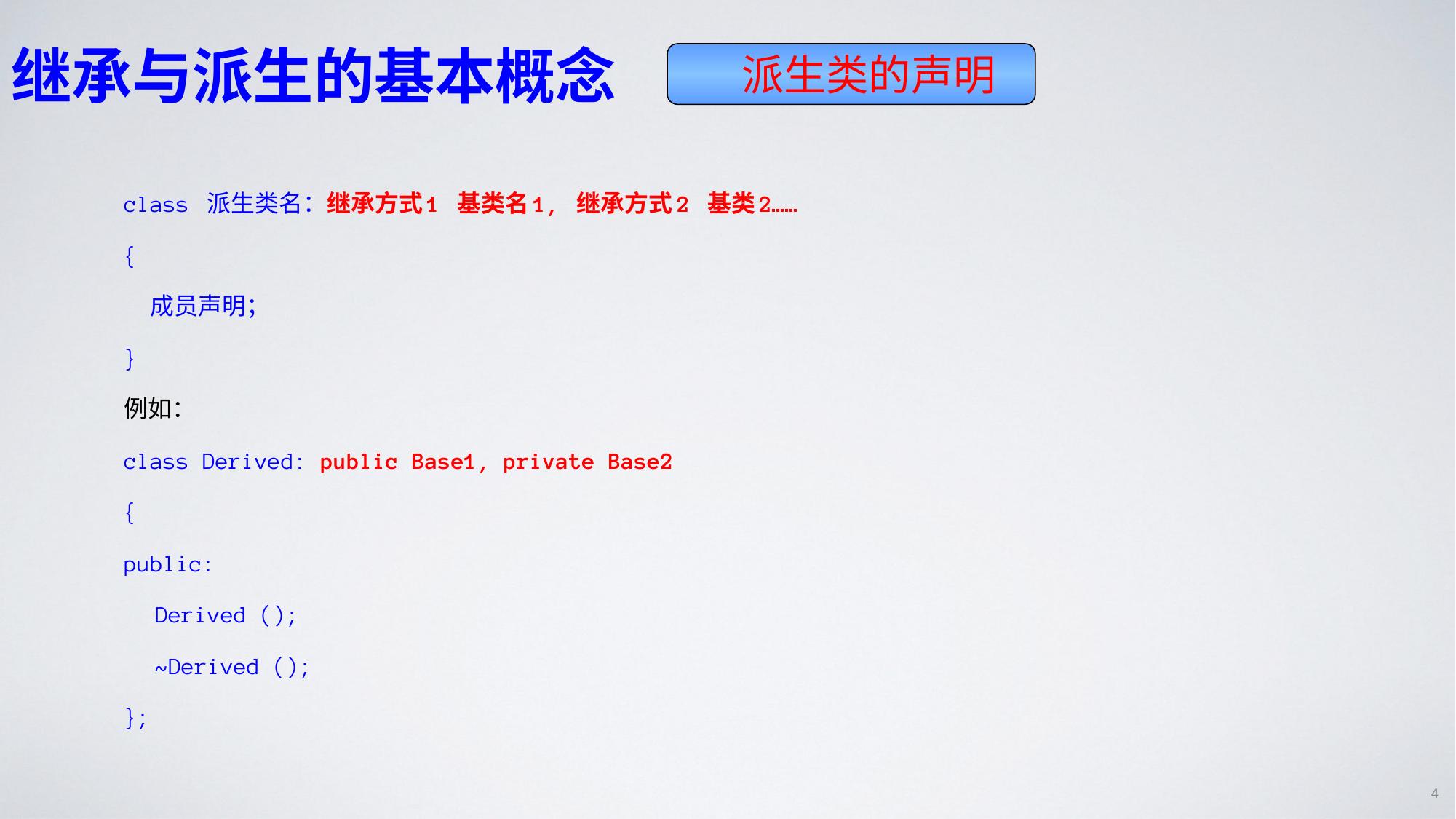

# 继承与派生的基本概念
派生类的声明

class 派生类名：继承方式1 基类名1, 继承方式2 基类2……
{
    成员声明；
}
例如：
class Derived: public Base1, private Base2
{
public:
	Derived ();
	~Derived ();
};

4